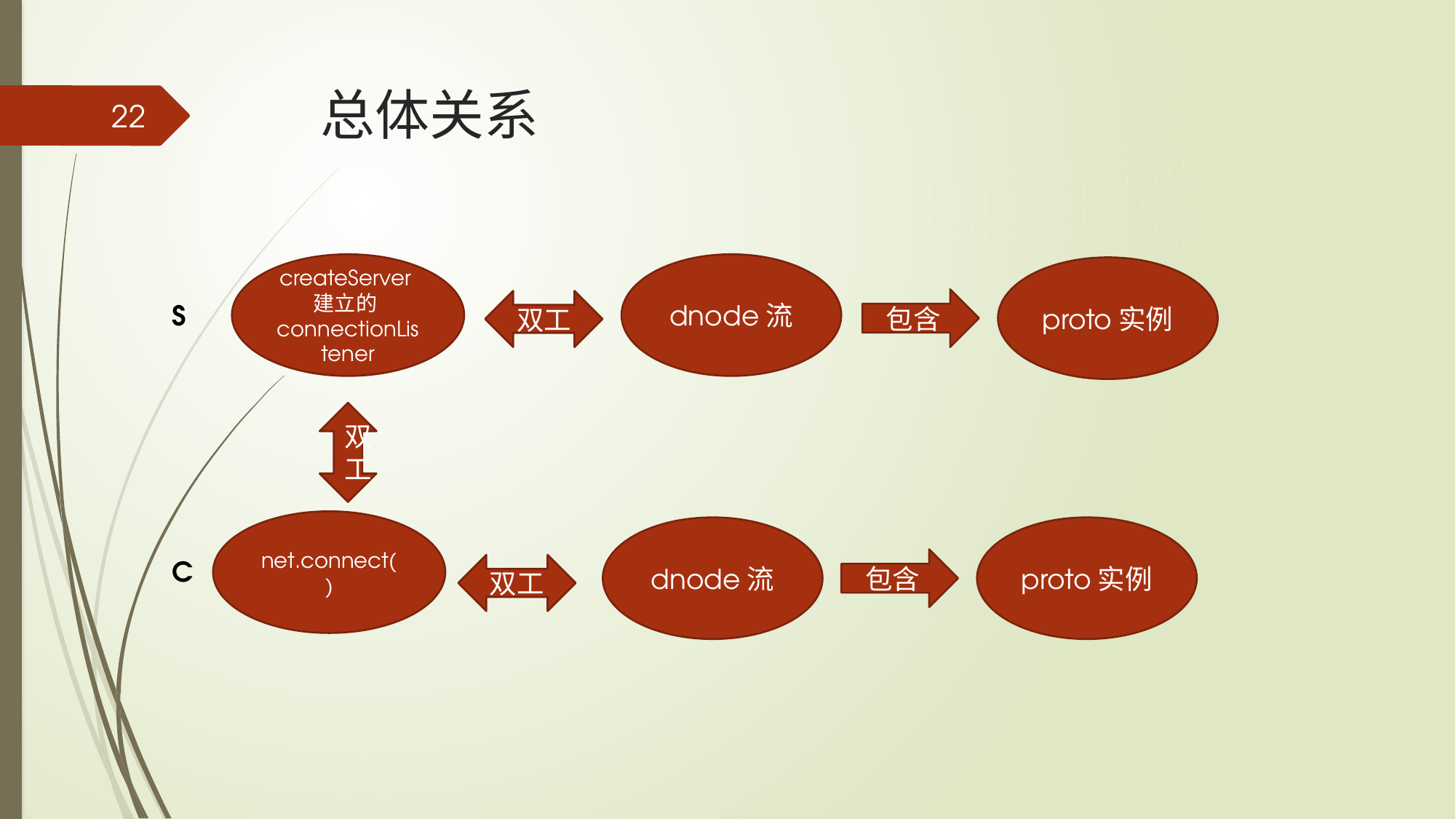

# 总体关系
22
createServer建立的connectionListener
dnode流
proto实例
包含
双工
S
双工
net.connect()
dnode流
proto实例
C
包含
双工